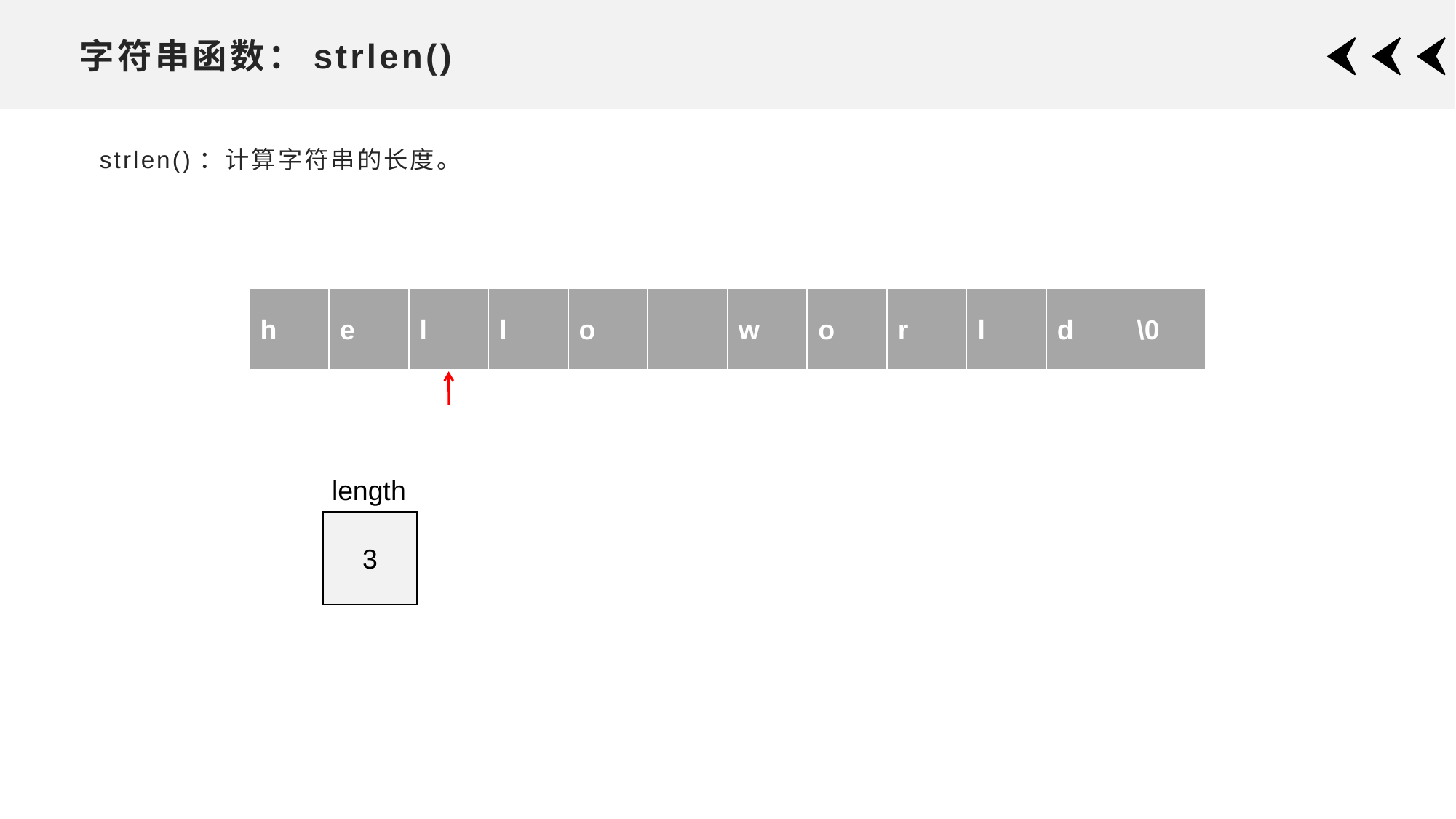

# 字符串函数：strlen()
strlen()：计算字符串的长度。
| h | e | l | l | o |  | w | o | r | l | d | \0 |
| --- | --- | --- | --- | --- | --- | --- | --- | --- | --- | --- | --- |
length
3